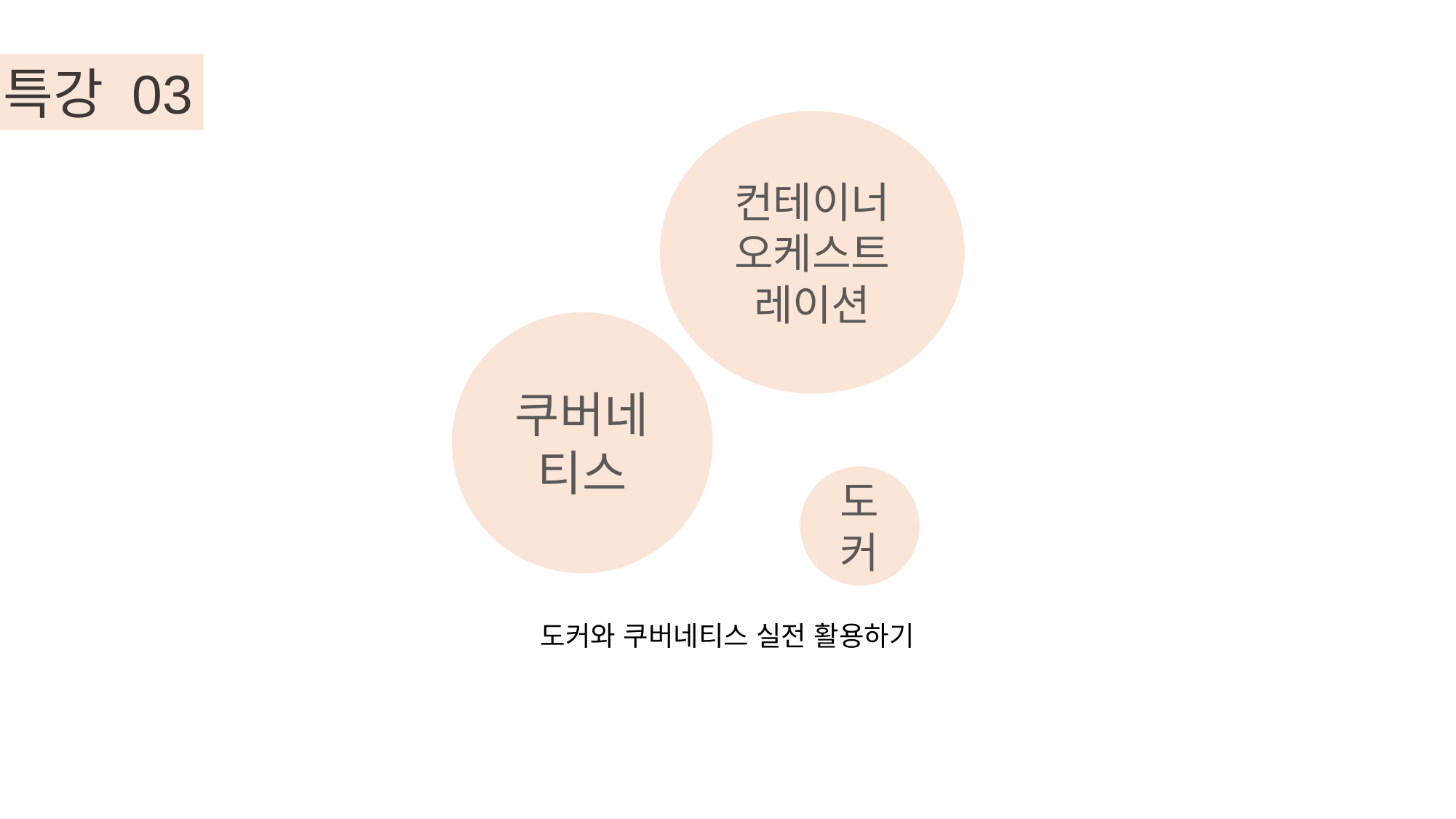

특강 03
컨테이너
오케스트레이션
쿠버네티스
도커
도커와 쿠버네티스 실전 활용하기